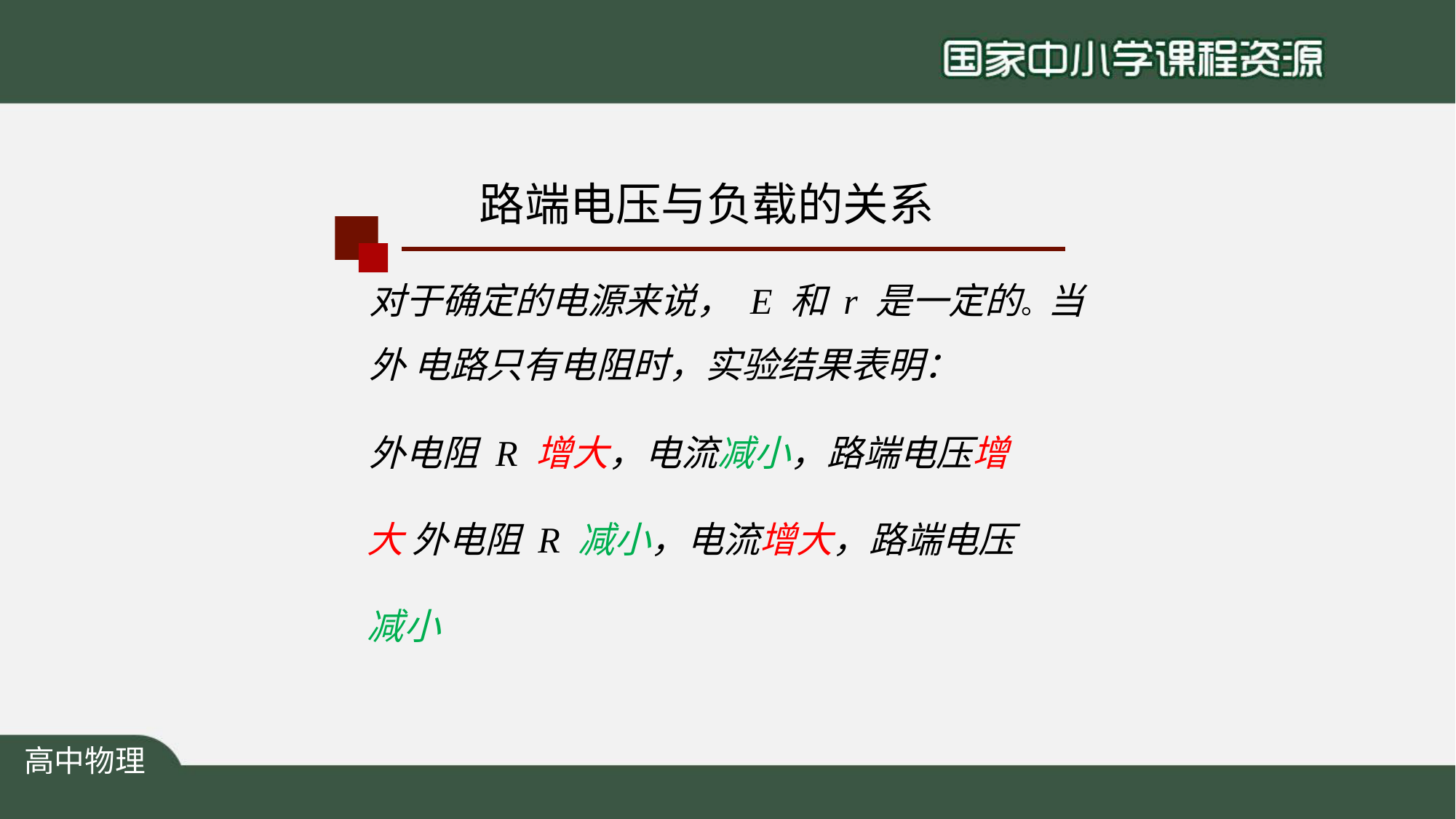

# 路端电压与负载的关系

对于确定的电源来说， E 和 r 是一定的。当外 电路只有电阻时，实验结果表明：
外电阻 R 增大，电流减小，路端电压增大 外电阻 R 减小，电流增大，路端电压减小
高中物理